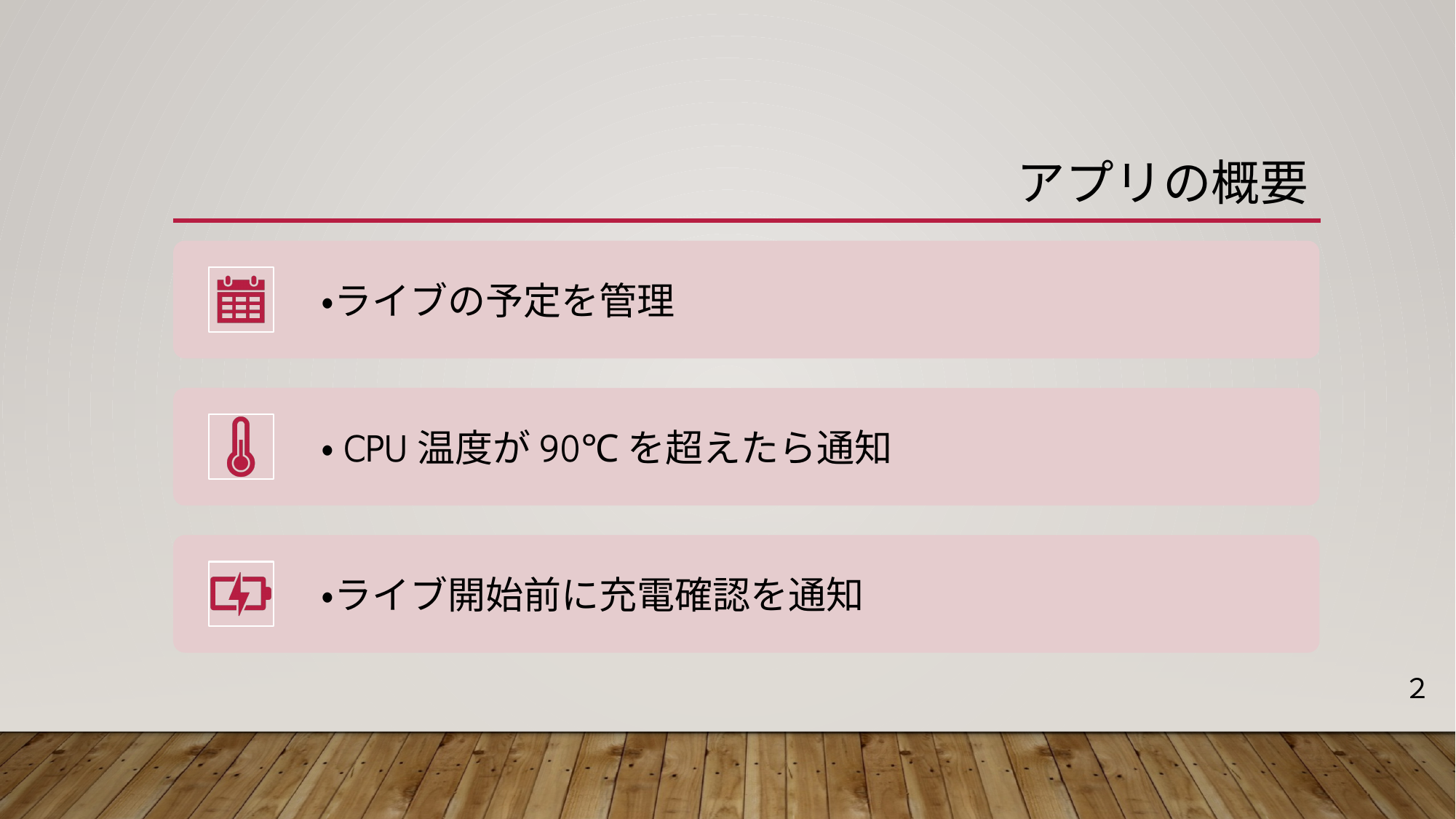

# アプリの概要
・ライブの予定を管理
・CPU温度が90℃を超えたら通知
・ライブ開始前に充電確認を通知
２